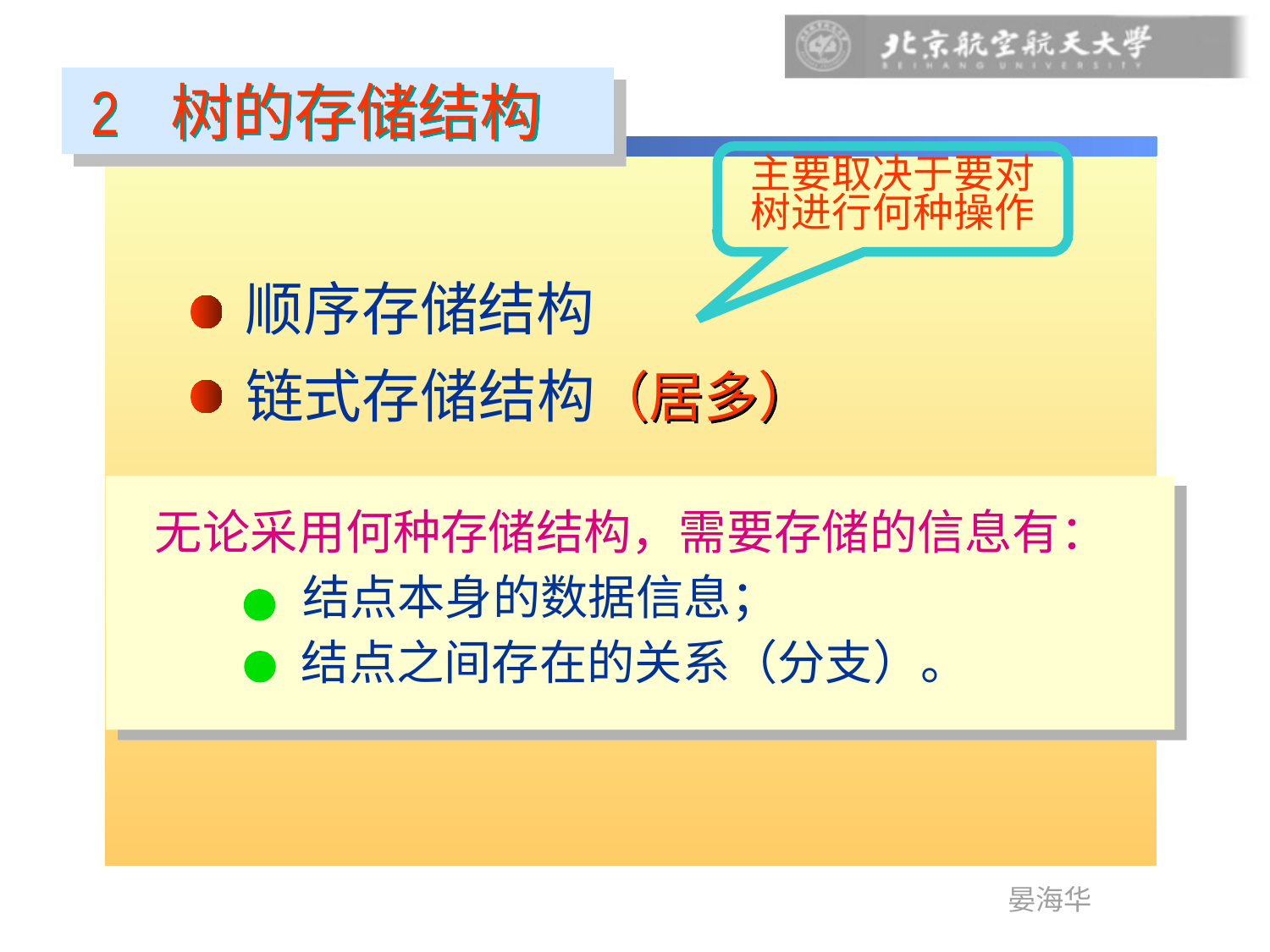

2 树的存储结构

主要取决于要对
树进行何种操作
顺序存储结构

链式存储结构

（居多）

无论采用何种存储结构，需要存储的信息有：
结点本身的数据信息；

结点之间存在的关系（分支）。